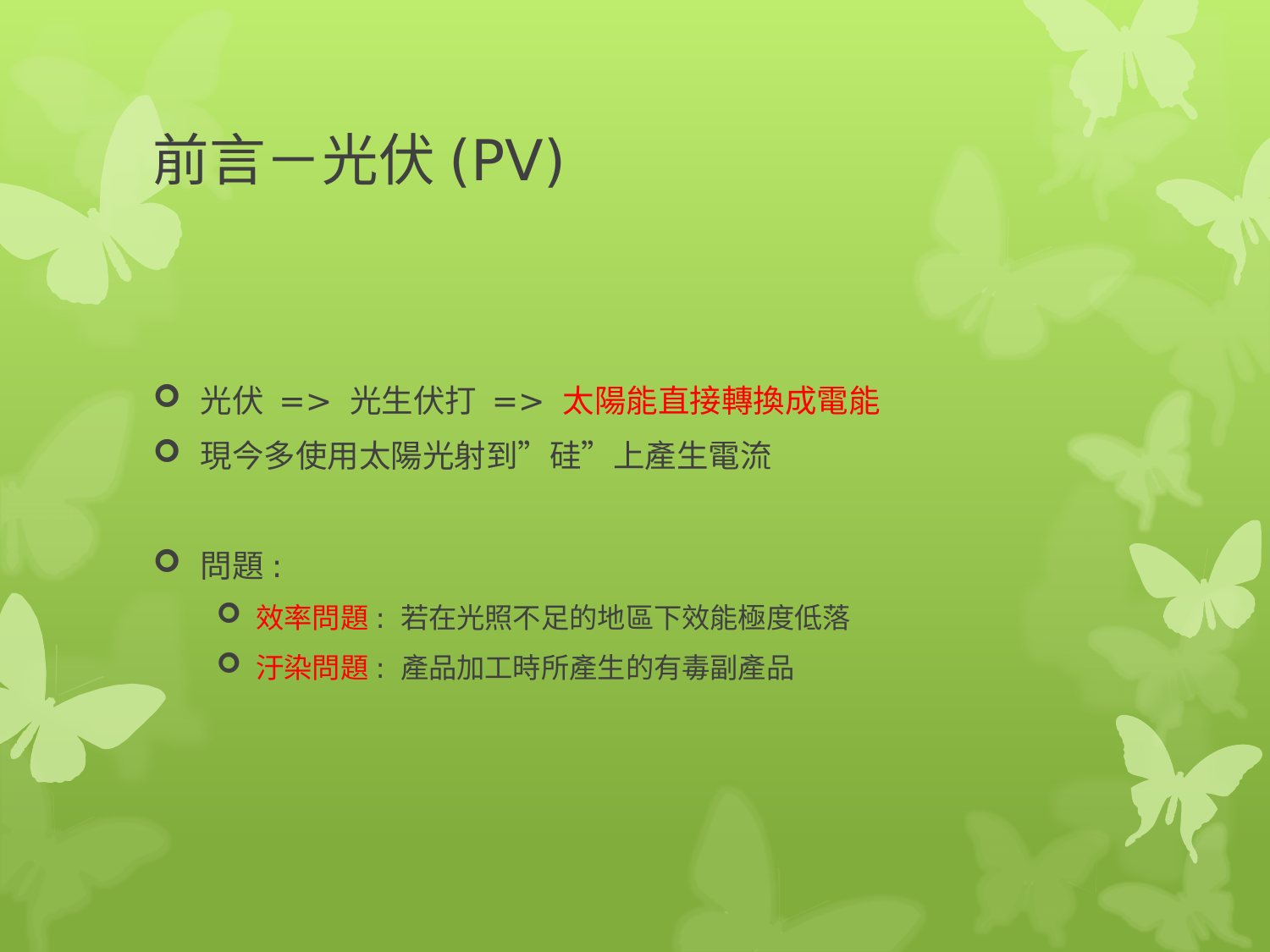

# 前言－光伏(PV)
光伏 => 光生伏打 => 太陽能直接轉換成電能
現今多使用太陽光射到”硅”上產生電流

問題:
效率問題: 若在光照不足的地區下效能極度低落
汙染問題: 產品加工時所產生的有毒副產品